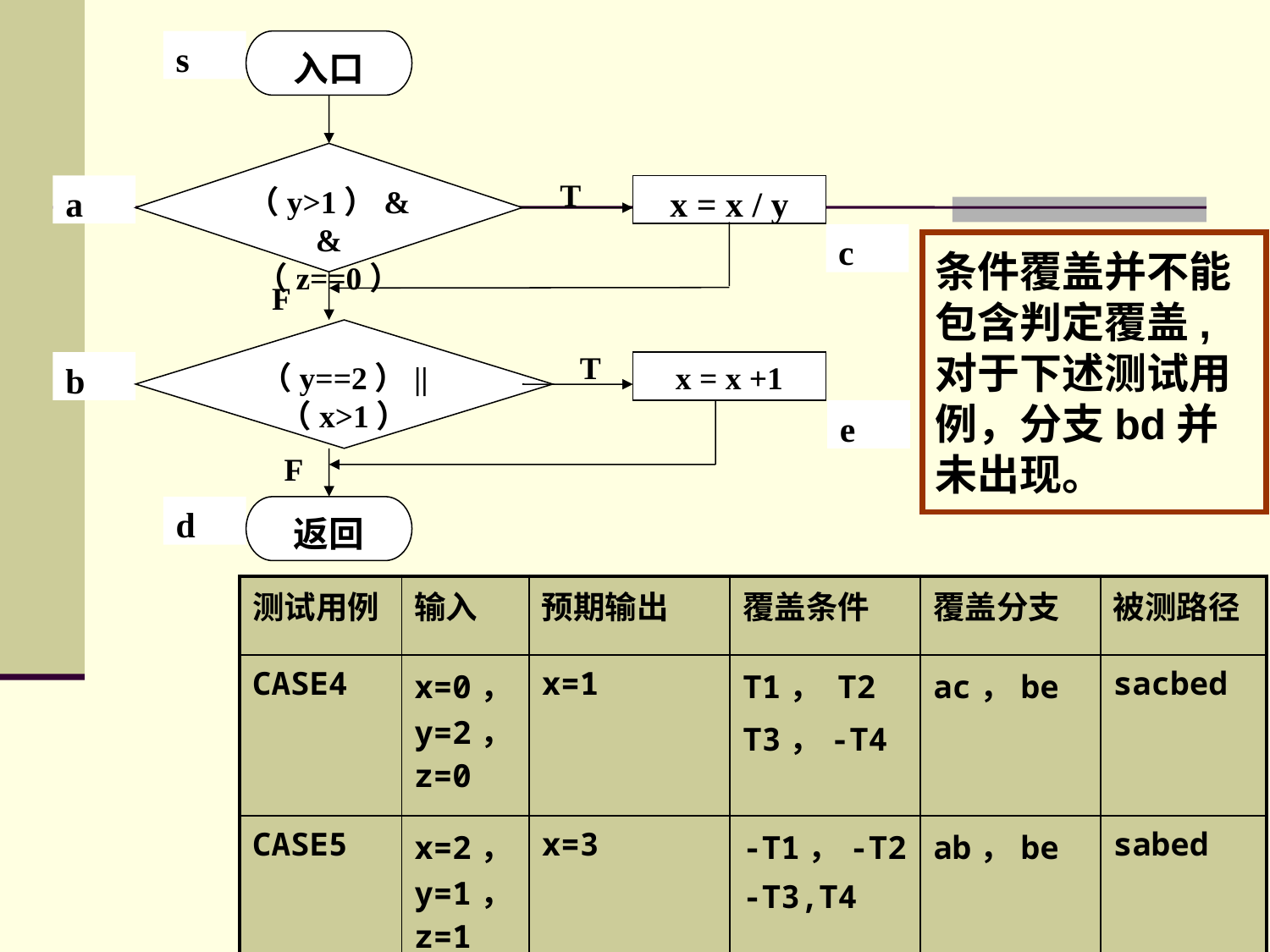

s
入口

（y>1）&&
（z==0）
a
x = x / y

c

（y==2）||
（x>1）
b
x = x +1

e

d
返回
T

F
T
F
条件覆盖并不能包含判定覆盖,对于下述测试用例，分支bd并未出现。
| 测试用例 | 输入 | 预期输出 | 覆盖条件 | 覆盖分支 | 被测路径 |
| --- | --- | --- | --- | --- | --- |
| CASE4 | x=0，y=2，z=0 | x=1 | T1， T2 T3，-T4 | ac，be | sacbed |
| CASE5 | x=2，y=1，z=1 | x=3 | -T1，-T2 -T3,T4 | ab，be | sabed |